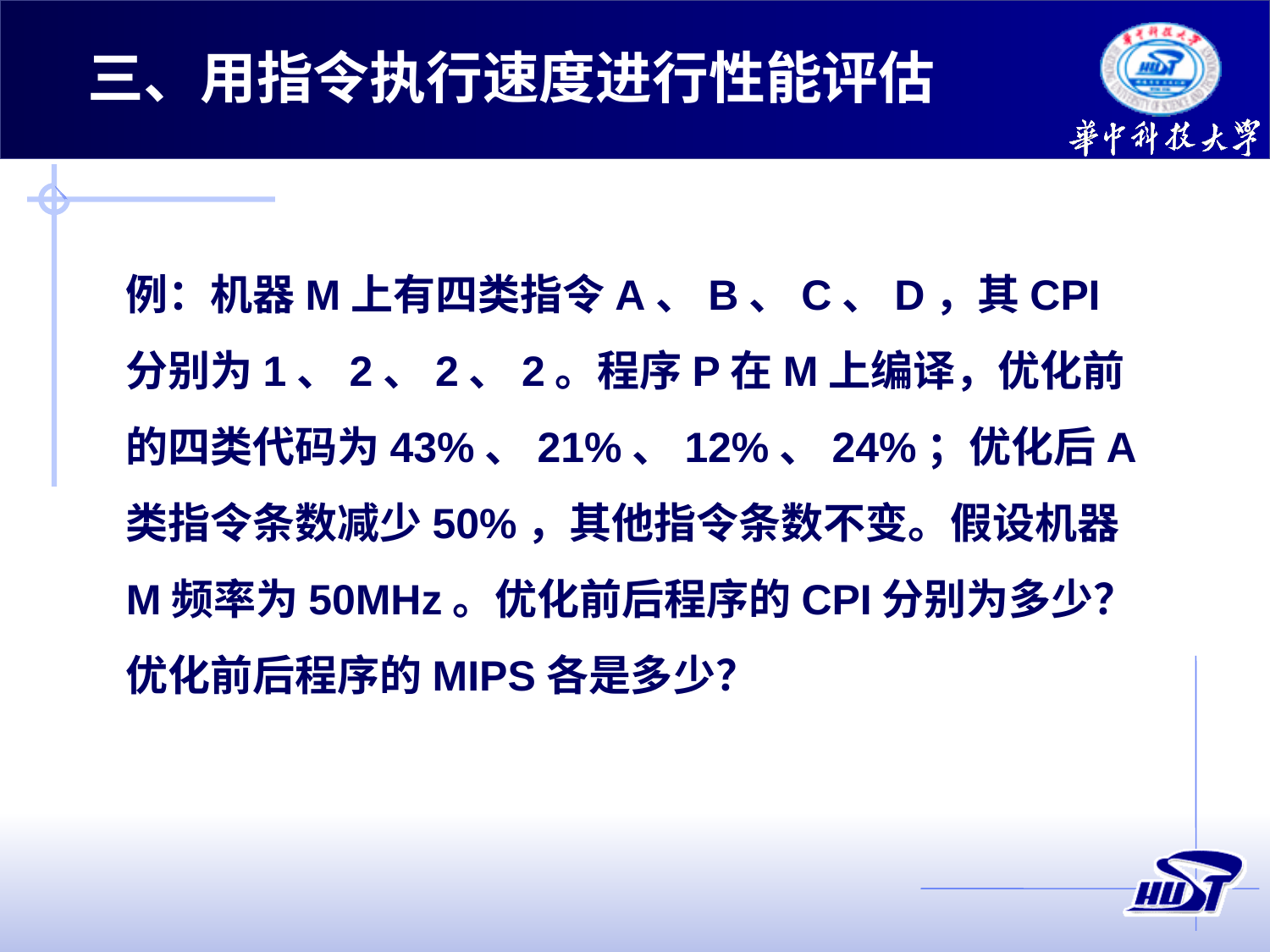

三、用指令执行速度进行性能评估
例：机器M上有四类指令A、B、C、D，其CPI分别为1、2、2、2。程序P在M上编译，优化前的四类代码为43%、21%、12%、24%；优化后A类指令条数减少50%，其他指令条数不变。假设机器M频率为50MHz。优化前后程序的CPI分别为多少？优化前后程序的MIPS各是多少？